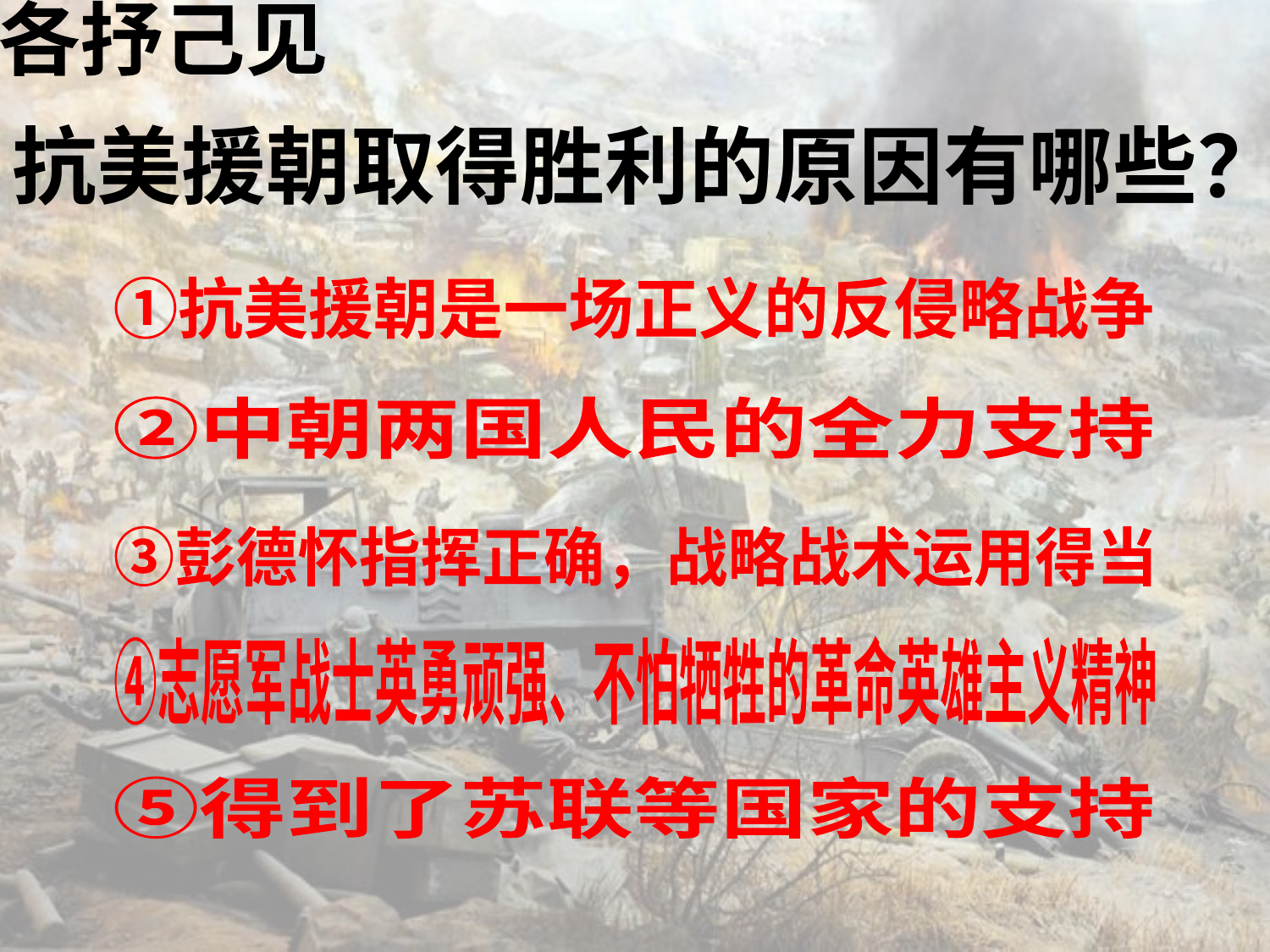

各抒己见
抗美援朝取得胜利的原因有哪些？
①抗美援朝是一场正义的反侵略战争
②中朝两国人民的全力支持
③彭德怀指挥正确，战略战术运用得当
④志愿军战士英勇顽强、不怕牺牲的革命英雄主义精神
⑤得到了苏联等国家的支持